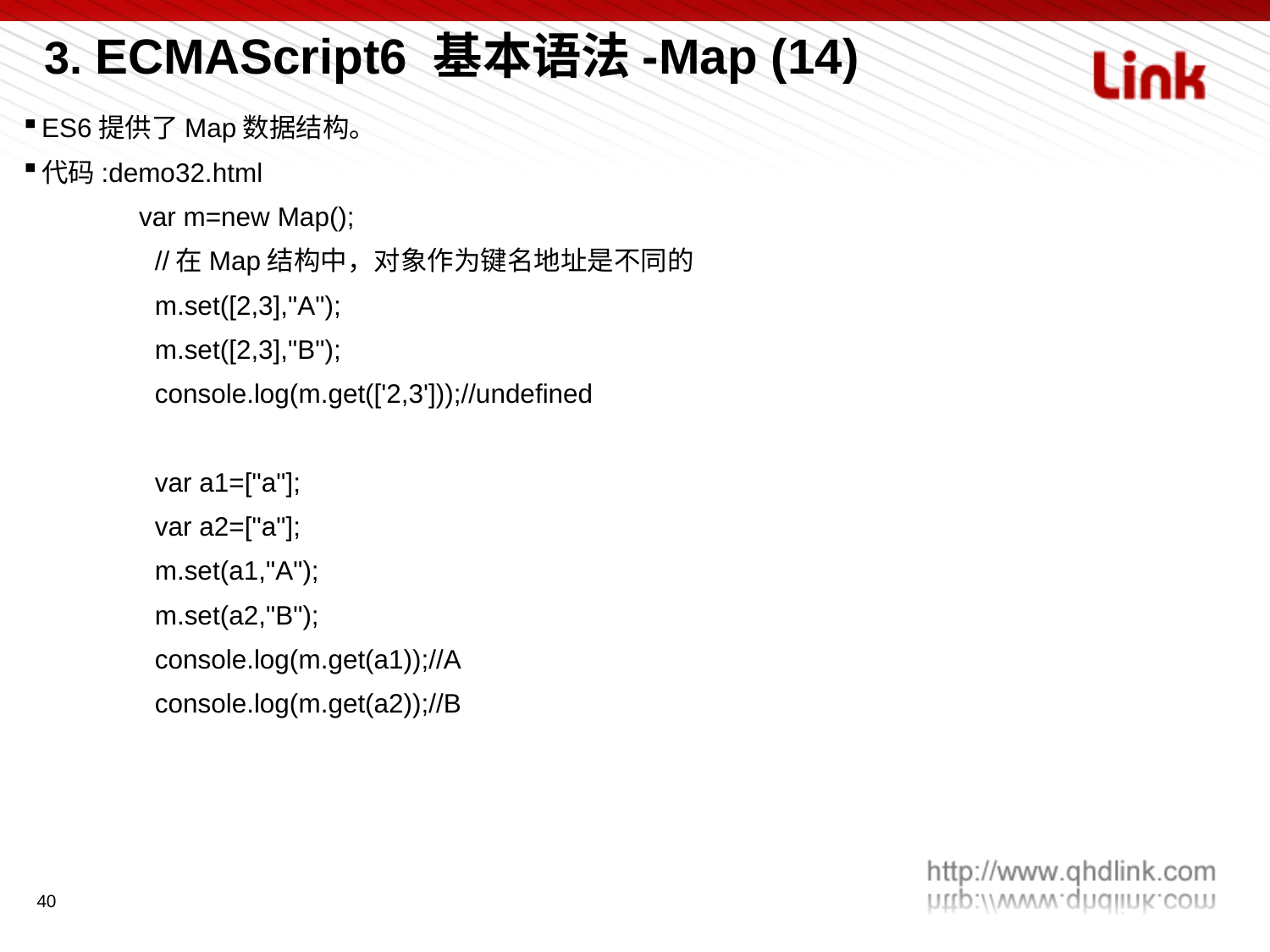

3. ECMAScript6 基本语法-Map (14)
ES6提供了Map数据结构。
代码:demo32.html
                var m=new Map();
	 //在Map结构中，对象作为键名地址是不同的
	 m.set([2,3],"A");
	 m.set([2,3],"B");
	 console.log(m.get(['2,3']));//undefined

	 var a1=["a"];
	 var a2=["a"];
	 m.set(a1,"A");
	 m.set(a2,"B");
	 console.log(m.get(a1));//A
	 console.log(m.get(a2));//B
40